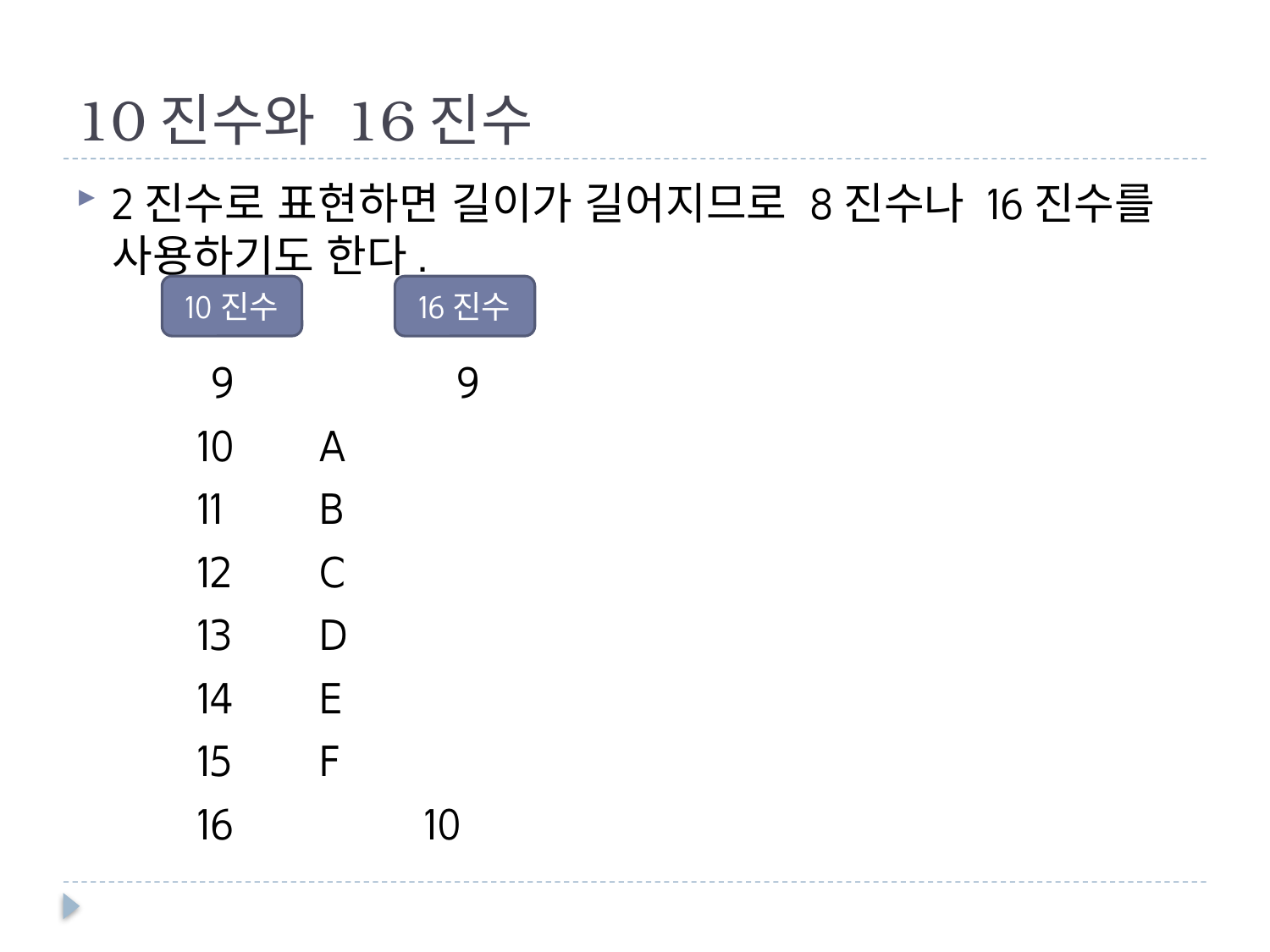

# 10진수와 16진수
2진수로 표현하면 길이가 길어지므로 8진수나 16진수를 사용하기도 한다.

    	 9                 9
  	10		A
	11		B
	12		C
	13		D
	14		E
	15		F
	16	        10
10진수
16진수